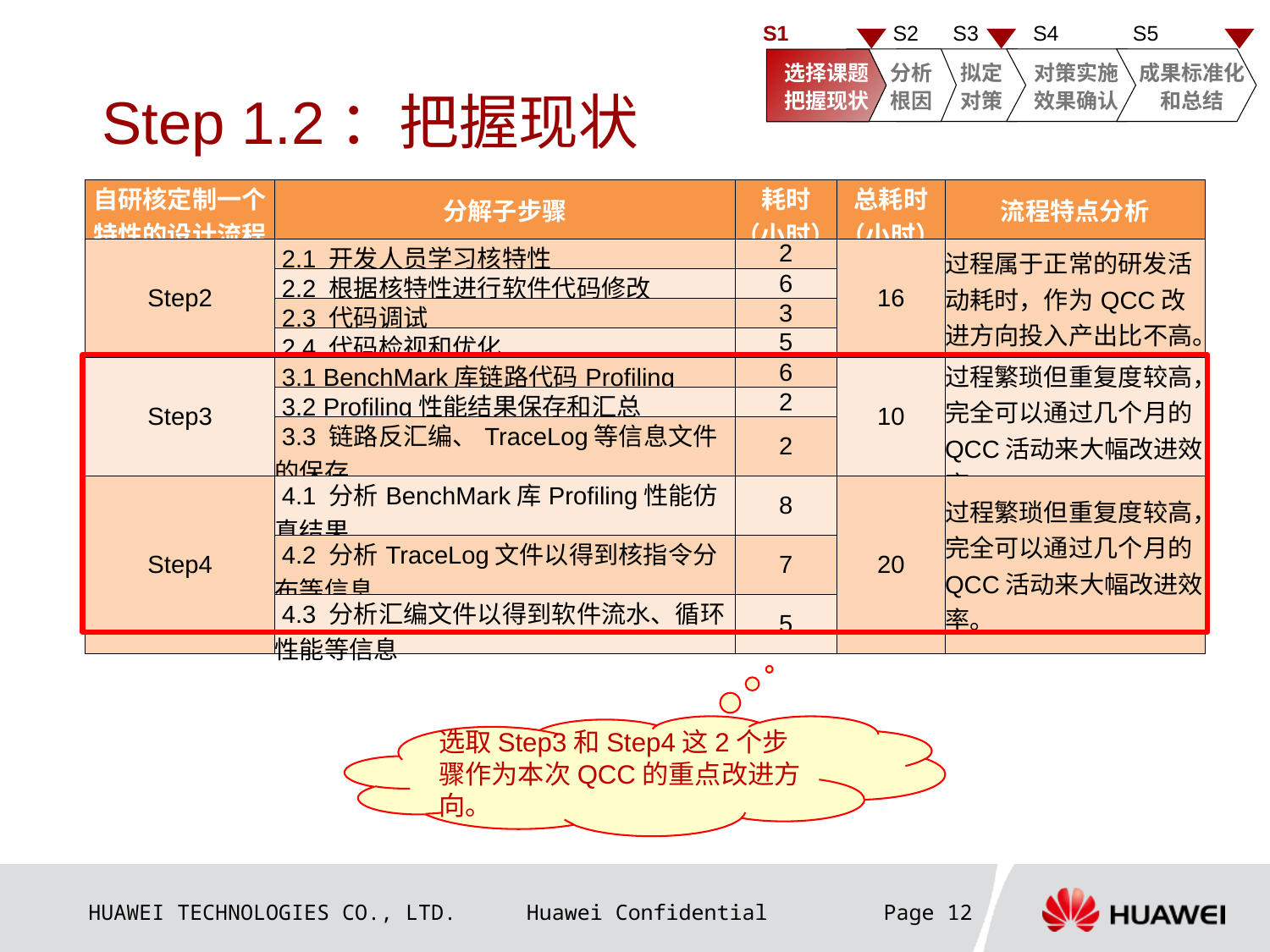

S1
S2
S3
S4
S5

选择课题
把握现状
分析根因
拟定对策
对策实施
效果确认
成果标准化
和总结
# Step 1.2：把握现状
| 自研核定制一个特性的设计流程 | 分解子步骤 | 耗时 （小时） | 总耗时 （小时） | 流程特点分析 |
| --- | --- | --- | --- | --- |
| Step2 | 2.1 开发人员学习核特性 | 2 | 16 | 过程属于正常的研发活动耗时，作为QCC改进方向投入产出比不高。 |
|  | 2.2 根据核特性进行软件代码修改 | 6 |  |  |
|  | 2.3 代码调试 | 3 |  |  |
|  | 2.4 代码检视和优化 | 5 |  |  |
| Step3 | 3.1 BenchMark库链路代码Profiling | 6 | 10 | 过程繁琐但重复度较高，完全可以通过几个月的QCC活动来大幅改进效率。 |
|  | 3.2 Profiling性能结果保存和汇总 | 2 |  |  |
|  | 3.3 链路反汇编、TraceLog等信息文件的保存 | 2 |  |  |
| Step4 | 4.1 分析BenchMark库Profiling性能仿真结果 | 8 | 20 | 过程繁琐但重复度较高，完全可以通过几个月的QCC活动来大幅改进效率。 |
|  | 4.2 分析TraceLog文件以得到核指令分布等信息 | 7 |  |  |
|  | 4.3 分析汇编文件以得到软件流水、循环性能等信息 | 5 |  |  |

选取Step3和Step4这2个步骤作为本次QCC的重点改进方向。
Page 12